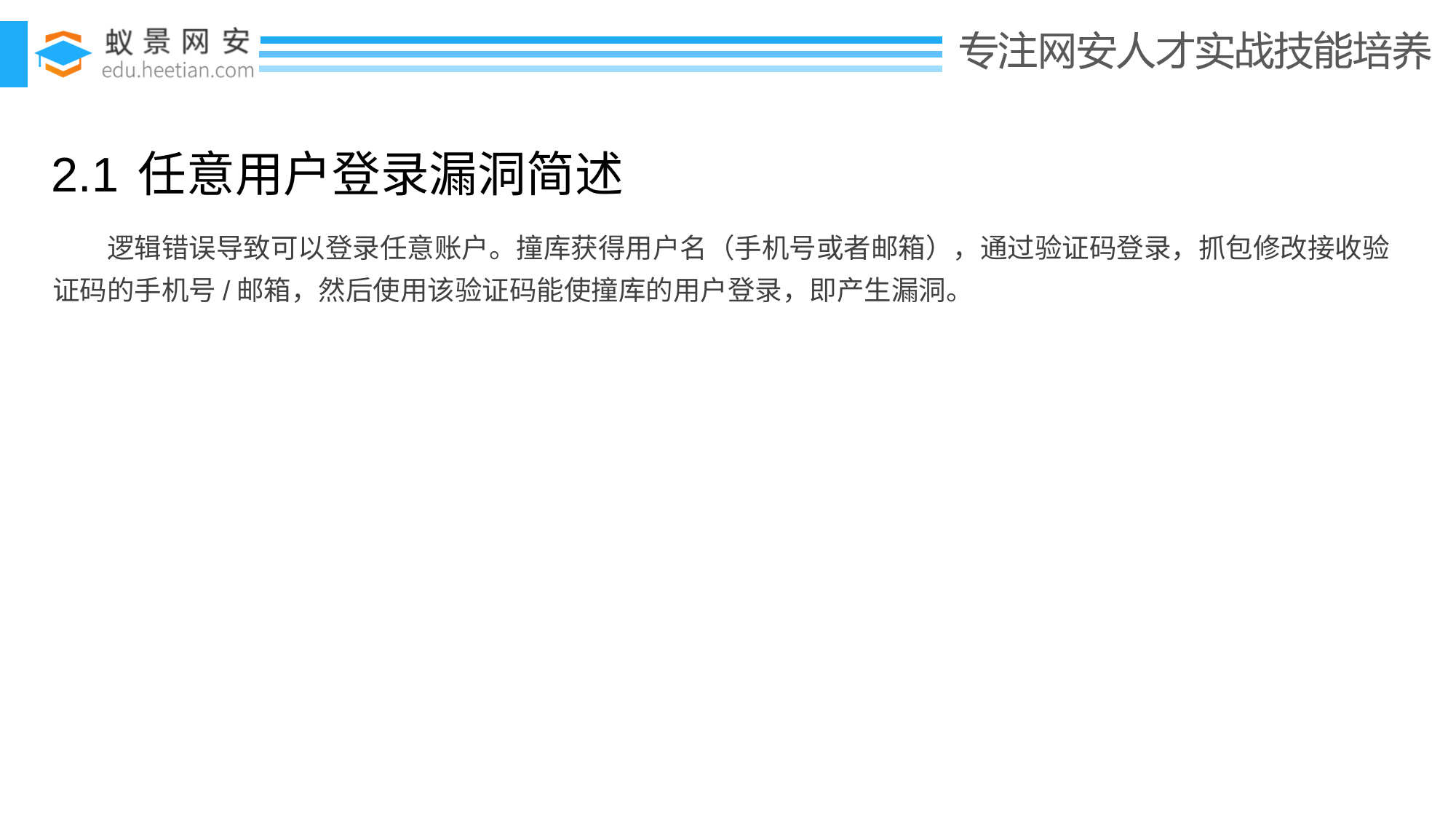

任意用户登录漏洞简述
2.1
逻辑错误导致可以登录任意账户。撞库获得用户名（手机号或者邮箱），通过验证码登录，抓包修改接收验证码的手机号/邮箱，然后使用该验证码能使撞库的用户登录，即产生漏洞。